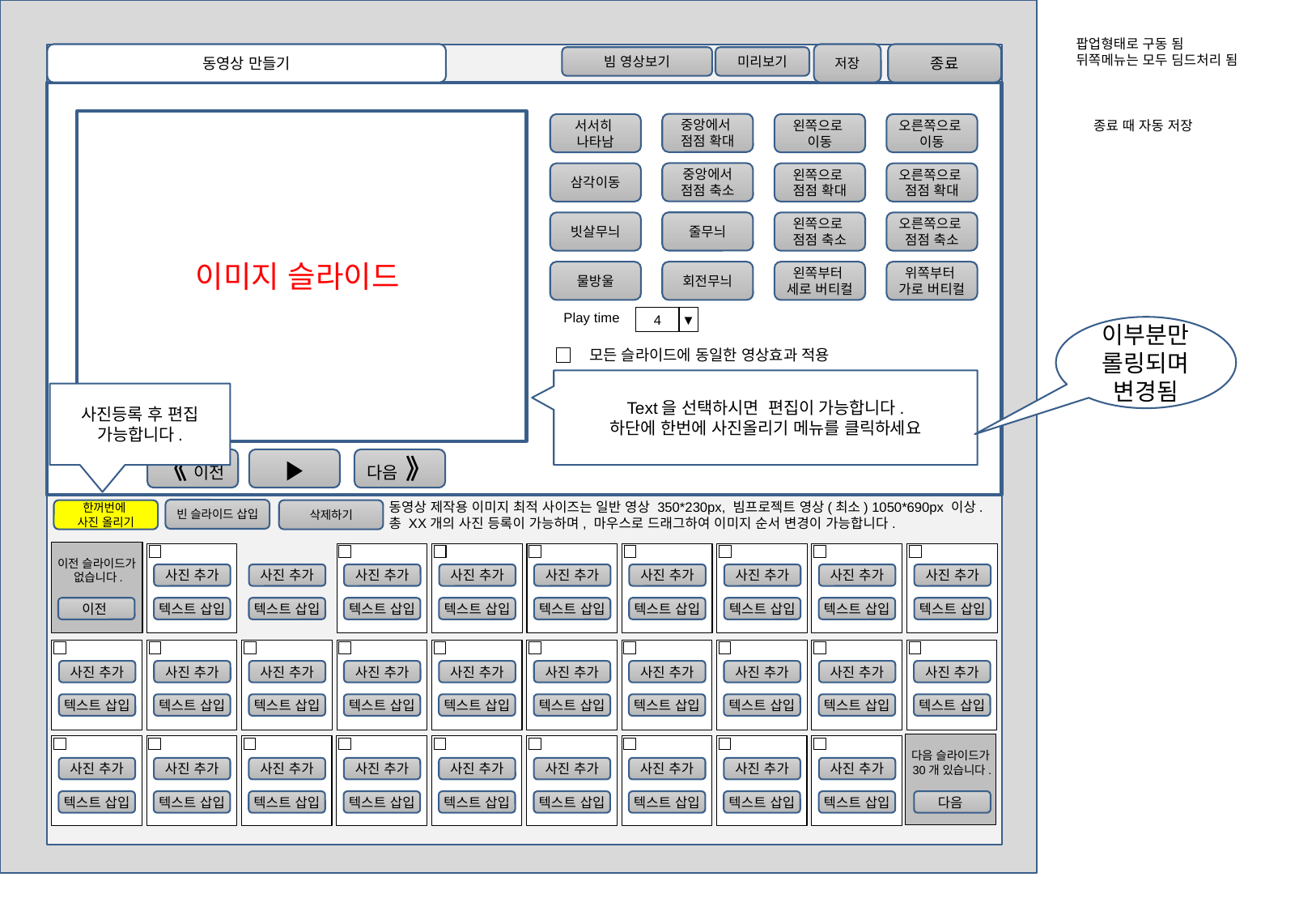

팝업형태로 구동 됨
뒤쪽메뉴는 모두 딤드처리 됨

종료
동영상 만들기
저장
빔 영상보기
미리보기

이미지 슬라이드
종료 때 자동 저장
중앙에서
점점 확대
서서히
나타남
왼쪽으로
이동
오른쪽으로
이동
중앙에서
점점 축소
삼각이동
왼쪽으로
점점 확대
오른쪽으로
점점 확대
줄무늬
빗살무늬
왼쪽으로
점점 축소
오른쪽으로
점점 축소
물방울
회전무늬
왼쪽부터
세로 버티컬
위쪽부터
가로 버티컬
Play time
4
▼
이부분만 롤링되며 변경됨
모든 슬라이드에 동일한 영상효과 적용

Text을 선택하시면  편집이 가능합니다.
하단에 한번에 사진올리기 메뉴를 클릭하세요
사진등록 후 편집
가능합니다.
《 이전
▶
다음 》
동영상 제작용 이미지 최적 사이즈는 일반 영상 350*230px, 빔프로젝트 영상(최소) 1050*690px 이상.
총 XX개의 사진 등록이 가능하며, 마우스로 드래그하여 이미지 순서 변경이 가능합니다.
빈 슬라이드 삽입
한꺼번에
사진 올리기
삭제하기

이전 슬라이드가
없습니다.
사진 추가
사진 추가
사진 추가
사진 추가
사진 추가
사진 추가
사진 추가
사진 추가
사진 추가
이전
텍스트 삽입
텍스트 삽입
텍스트 삽입
텍스트 삽입
텍스트 삽입
텍스트 삽입
텍스트 삽입
텍스트 삽입
텍스트 삽입

사진 추가
사진 추가
사진 추가
사진 추가
사진 추가
사진 추가
사진 추가
사진 추가
사진 추가
사진 추가
텍스트 삽입
텍스트 삽입
텍스트 삽입
텍스트 삽입
텍스트 삽입
텍스트 삽입
텍스트 삽입
텍스트 삽입
텍스트 삽입
텍스트 삽입

다음 슬라이드가
30개 있습니다.
사진 추가
사진 추가
사진 추가
사진 추가
사진 추가
사진 추가
사진 추가
사진 추가
사진 추가
텍스트 삽입
텍스트 삽입
텍스트 삽입
텍스트 삽입
텍스트 삽입
텍스트 삽입
텍스트 삽입
텍스트 삽입
텍스트 삽입
다음